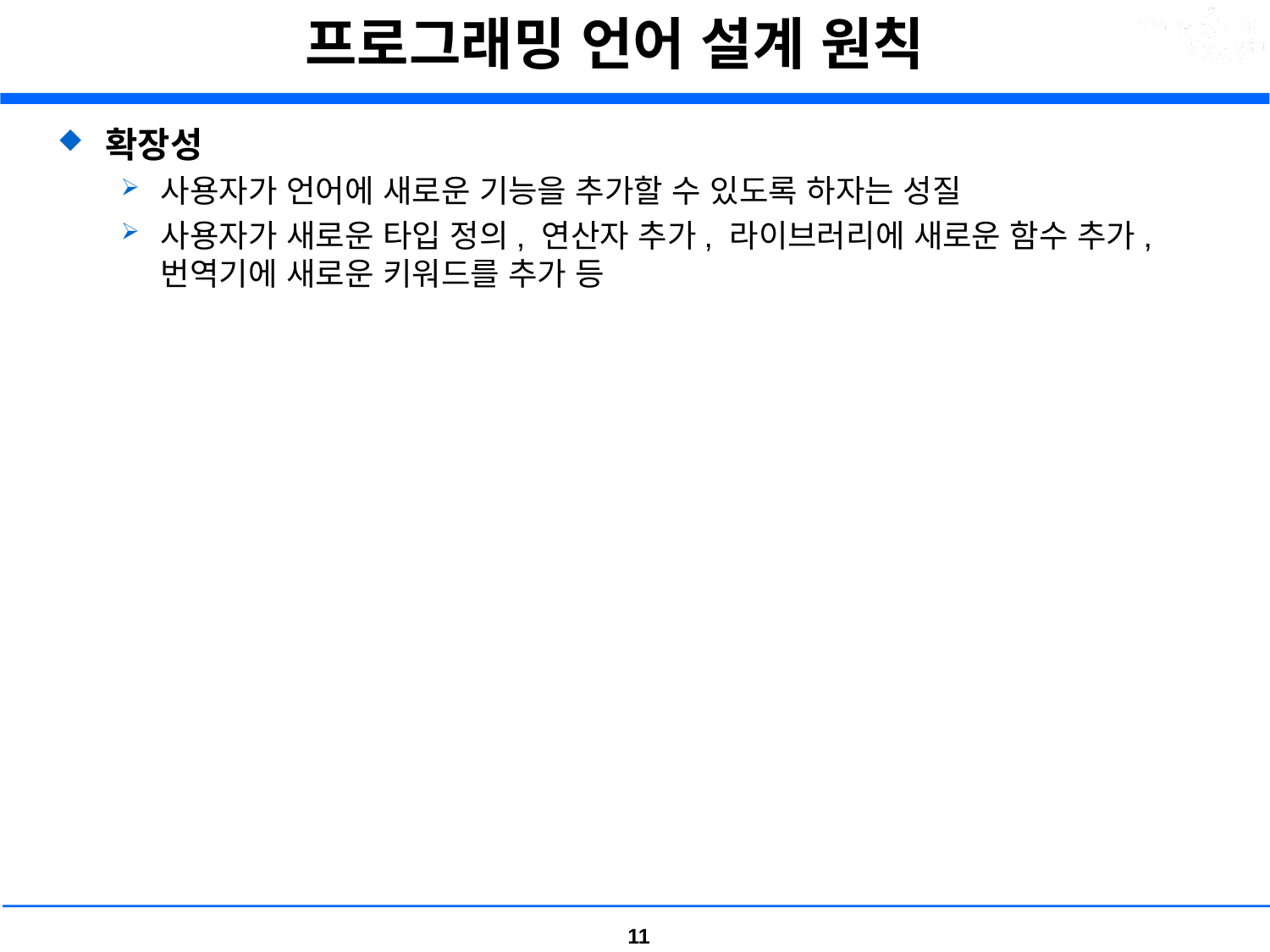

# 프로그래밍 언어 설계 원칙
확장성
사용자가 언어에 새로운 기능을 추가할 수 있도록 하자는 성질
사용자가 새로운 타입 정의, 연산자 추가, 라이브러리에 새로운 함수 추가, 번역기에 새로운 키워드를 추가 등